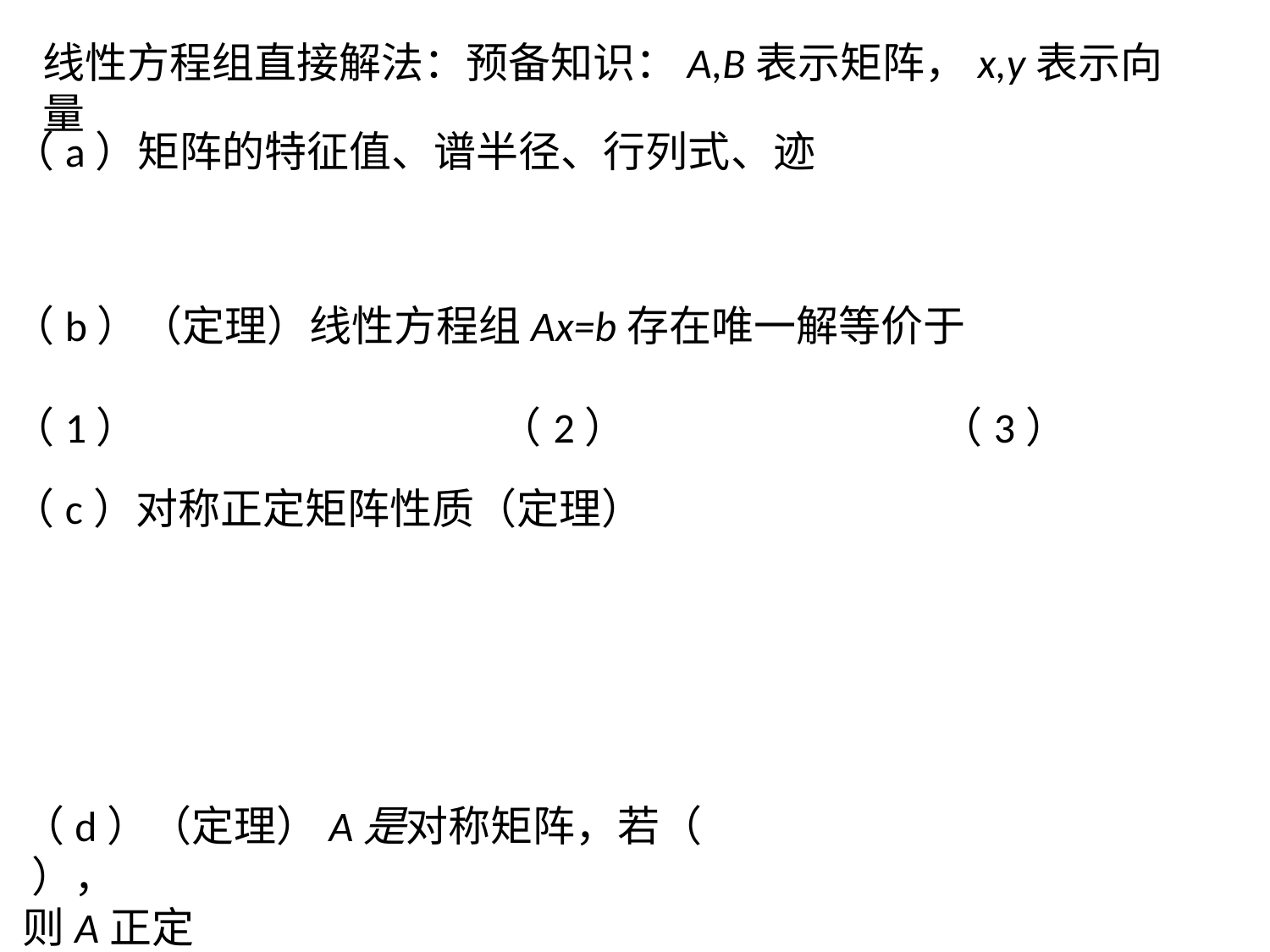

线性方程组直接解法：预备知识：A,B表示矩阵，x,y表示向量
（a）矩阵的特征值、谱半径、行列式、迹
（b）（定理）线性方程组Ax=b存在唯一解等价于

（1）                                      （2）                                 （3）
（c）对称正定矩阵性质（定理）
（d）（定理）A是对称矩阵，若（                                                     ），
则A正定